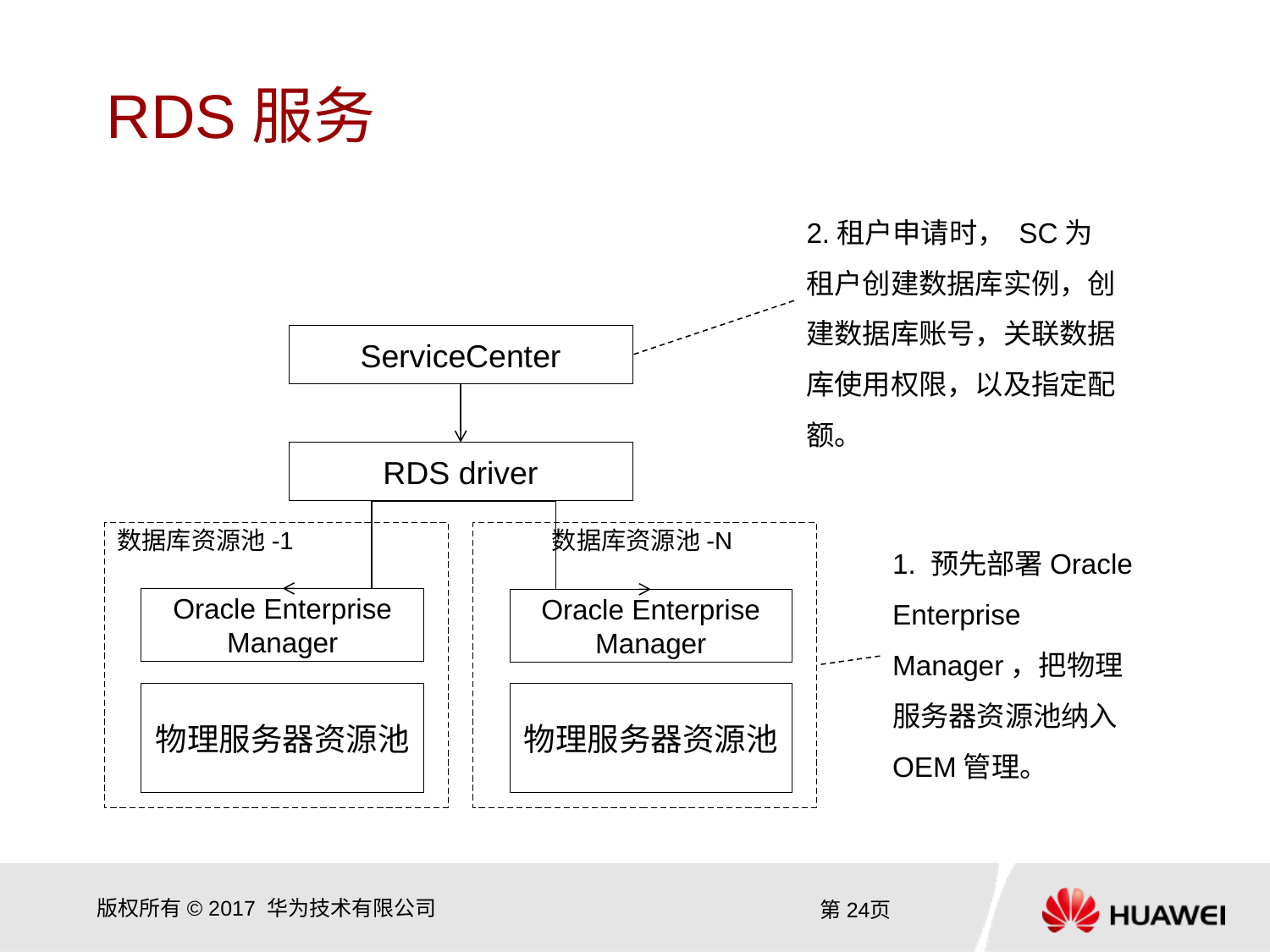

# RDS服务
2.租户申请时， SC为租户创建数据库实例，创建数据库账号，关联数据库使用权限，以及指定配额。
ServiceCenter
RDS driver
数据库资源池-1
           数据库资源池-N
Oracle Enterprise Manager
Oracle Enterprise Manager
物理服务器资源池
物理服务器资源池
1. 预先部署Oracle Enterprise Manager，把物理服务器资源池纳入OEM管理。